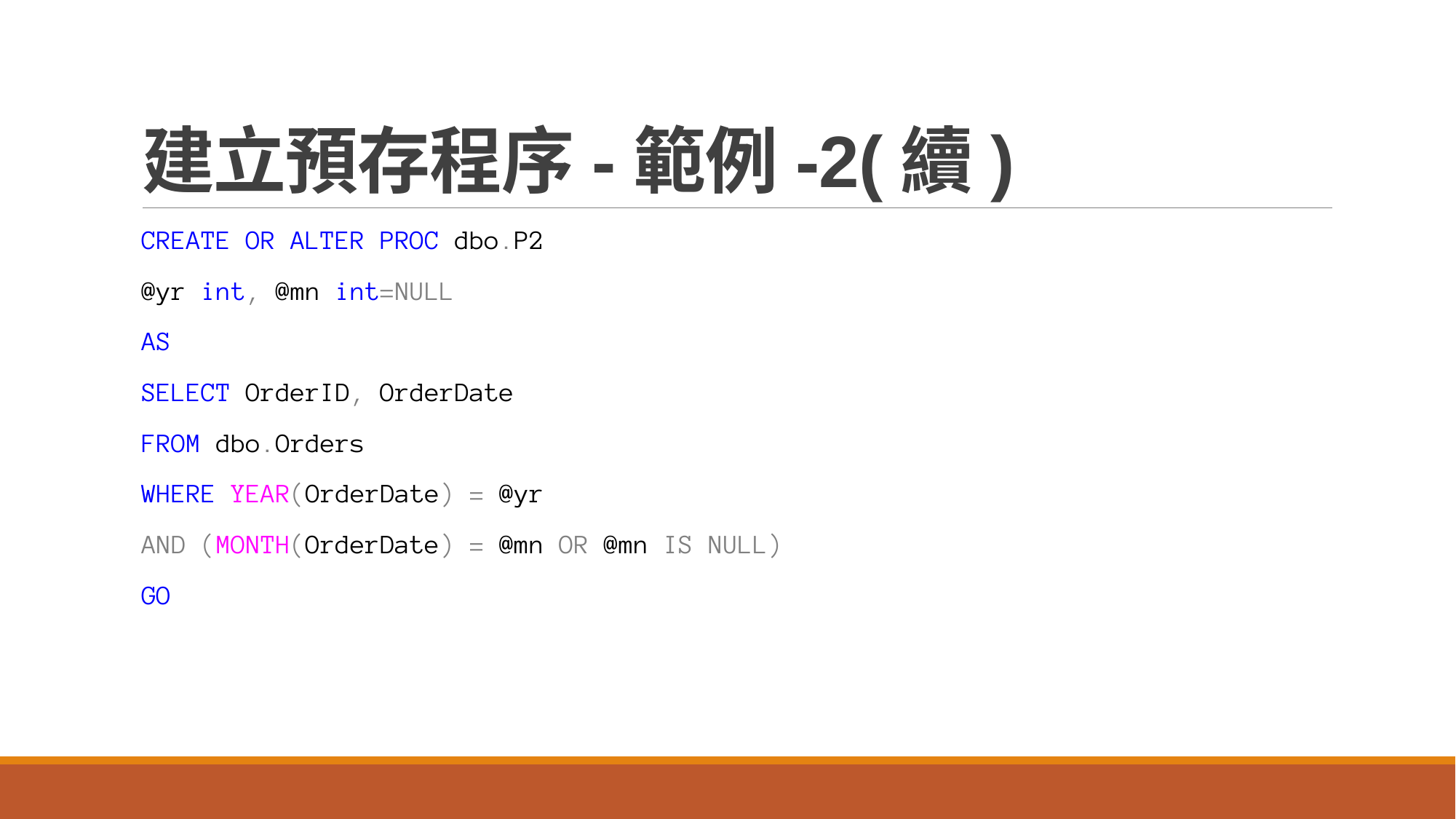

# 建立預存程序-範例-2(續)
CREATE OR ALTER PROC dbo.P2
@yr int, @mn int=NULL
AS
SELECT OrderID, OrderDate
FROM dbo.Orders
WHERE YEAR(OrderDate) = @yr
AND (MONTH(OrderDate) = @mn OR @mn IS NULL)
GO